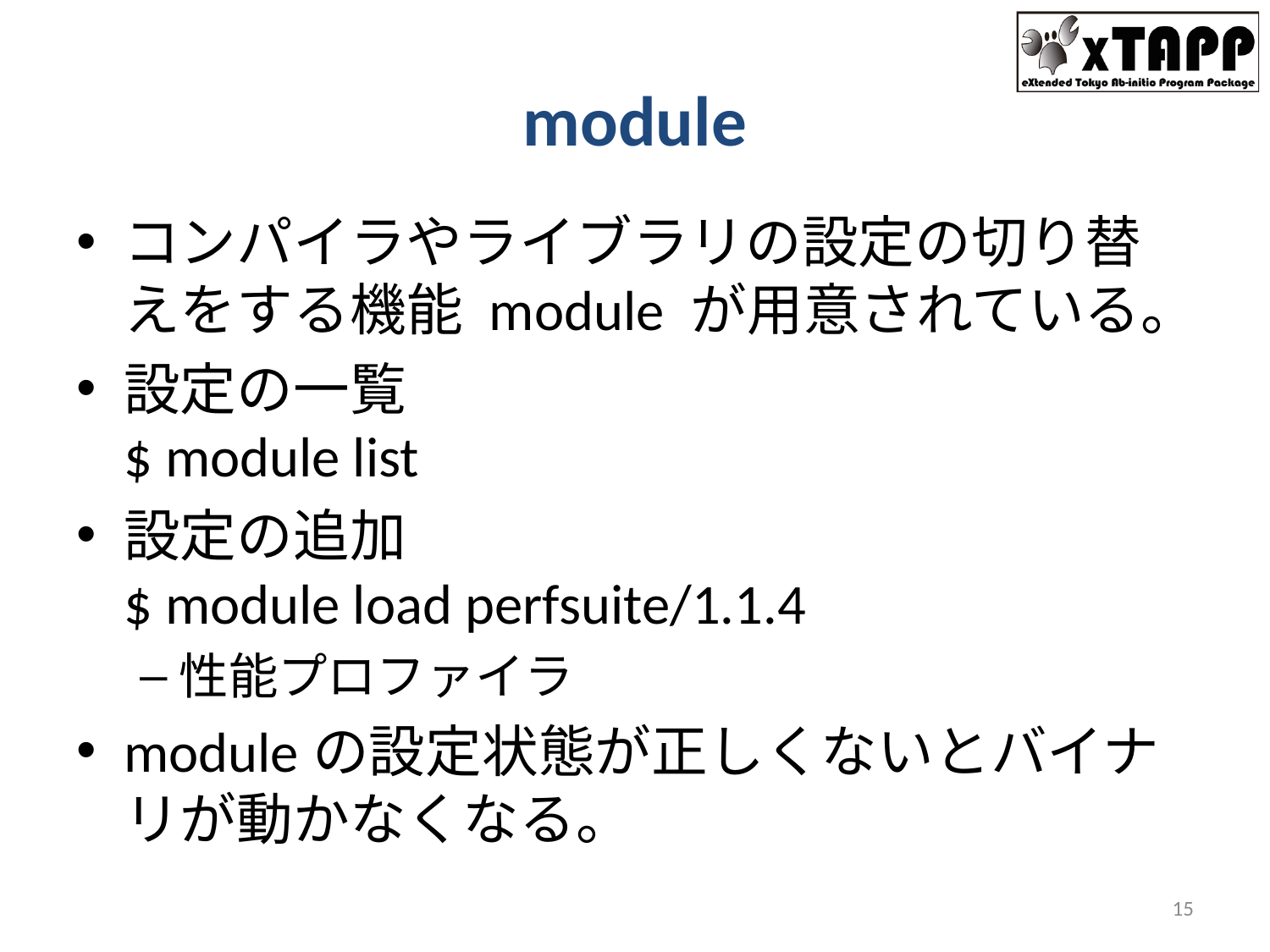

# module
コンパイラやライブラリの設定の切り替えをする機能 module が用意されている。
設定の一覧
$ module list
設定の追加
$ module load perfsuite/1.1.4
性能プロファイラ
moduleの設定状態が正しくないとバイナリが動かなくなる。
15